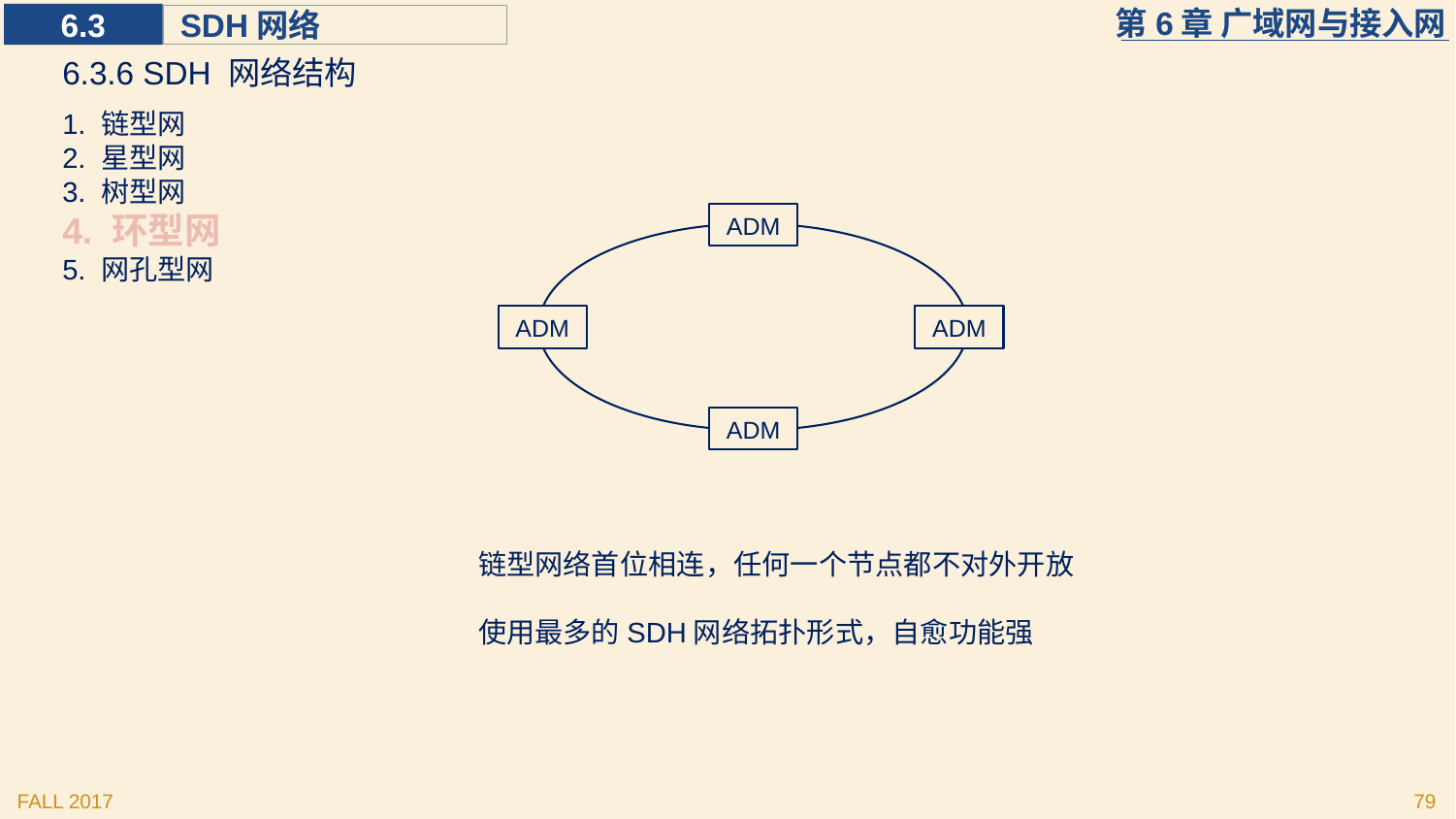

6.3.6 SDH 网络结构
1. 链型网
2. 星型网
3. 树型网
4. 环型网
5. 网孔型网
ADM

ADM
ADM
ADM
链型网络首位相连，任何一个节点都不对外开放

使用最多的SDH网络拓扑形式，自愈功能强